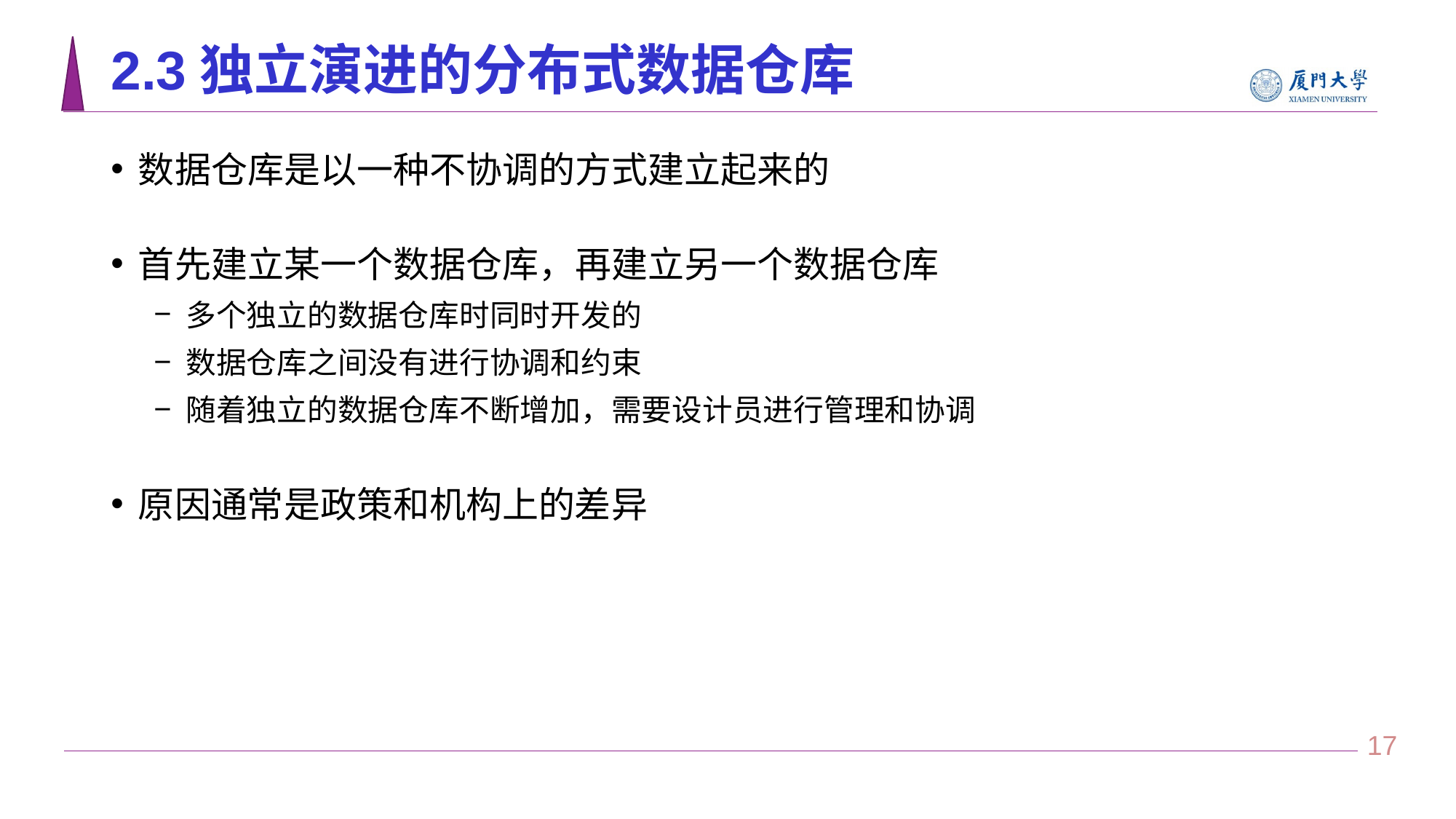

# 2.3独立演进的分布式数据仓库
数据仓库是以一种不协调的方式建立起来的

首先建立某一个数据仓库，再建立另一个数据仓库
多个独立的数据仓库时同时开发的
数据仓库之间没有进行协调和约束
随着独立的数据仓库不断增加，需要设计员进行管理和协调

原因通常是政策和机构上的差异

17